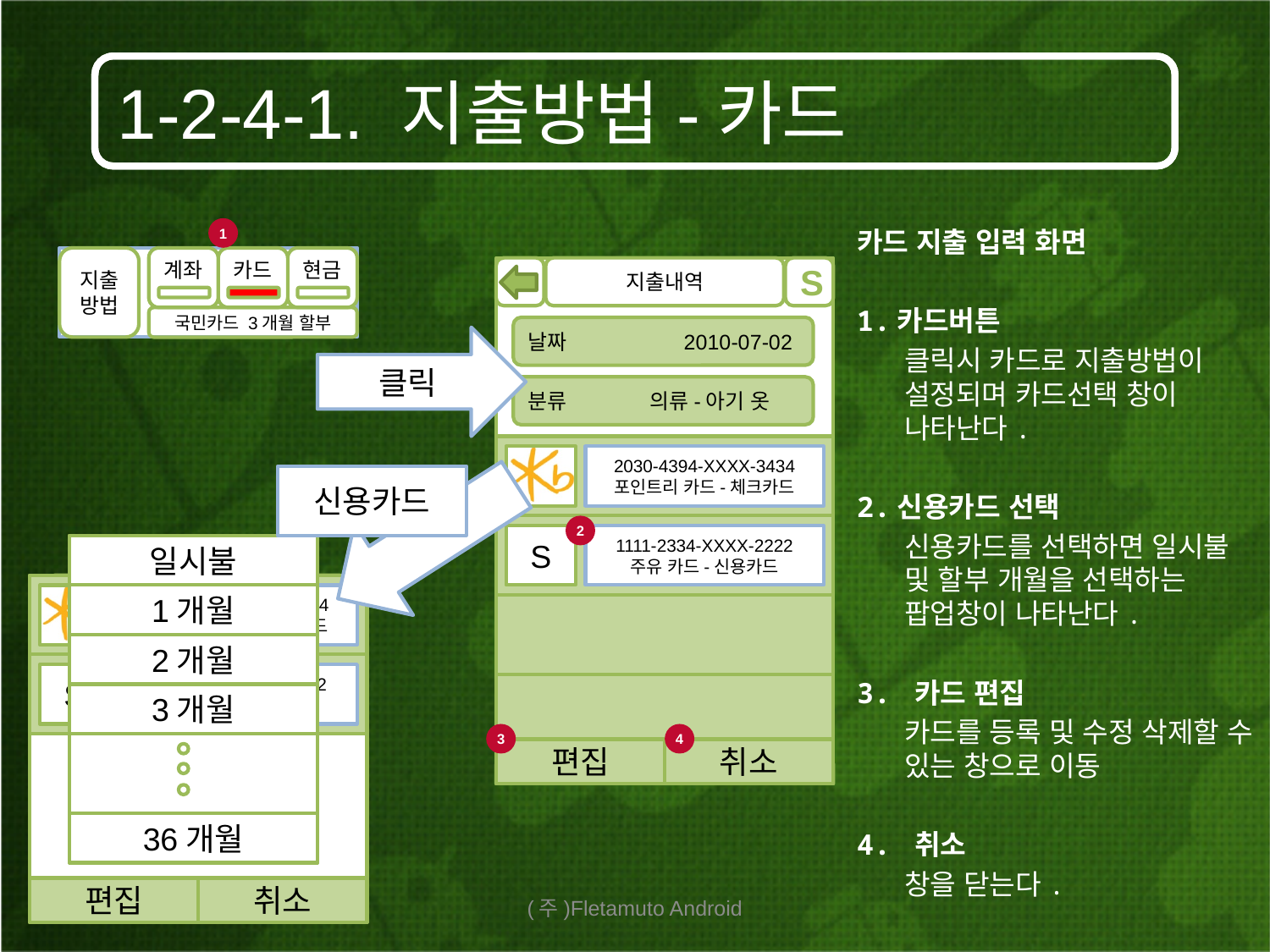

# 1-2-4-1. 지출방법-카드
1
카드 지출 입력 화면

1.카드버튼
	클릭시 카드로 지출방법이 설정되며 카드선택 창이 나타난다.

2.신용카드 선택
	신용카드를 선택하면 일시불 및 할부 개월을 선택하는 팝업창이 나타난다.

3. 카드 편집
	카드를 등록 및 수정 삭제할 수 있는 창으로 이동

4. 취소
	창을 닫는다.

지출방법
계좌

카드

현금

국민카드 3개월 할부

지출내역
S
날짜	    2010-07-02
클릭
분류              의류-아기 옷

금액                   \0

2030-4394-XXXX-3434
포인트리 카드-체크카드
신용카드

금액                   \0
2
S
1111-2334-XXXX-2222
주유 카드-신용카드

일시불

금액                   \0

1개월
2030-4394-XXXX-3434
포인트리 카드-체크카드

2개월

금액                   \0
S
1111-2334-XXXX-2222
주유 카드-신용카드

3개월
지출방법
계좌

카드

현금

3
4
편집
취소

자주 사용되는 지출

36개월
지출방법
계좌

카드

현금

편집
취소
(주)Fletamuto Android
자주 사용되는 지출